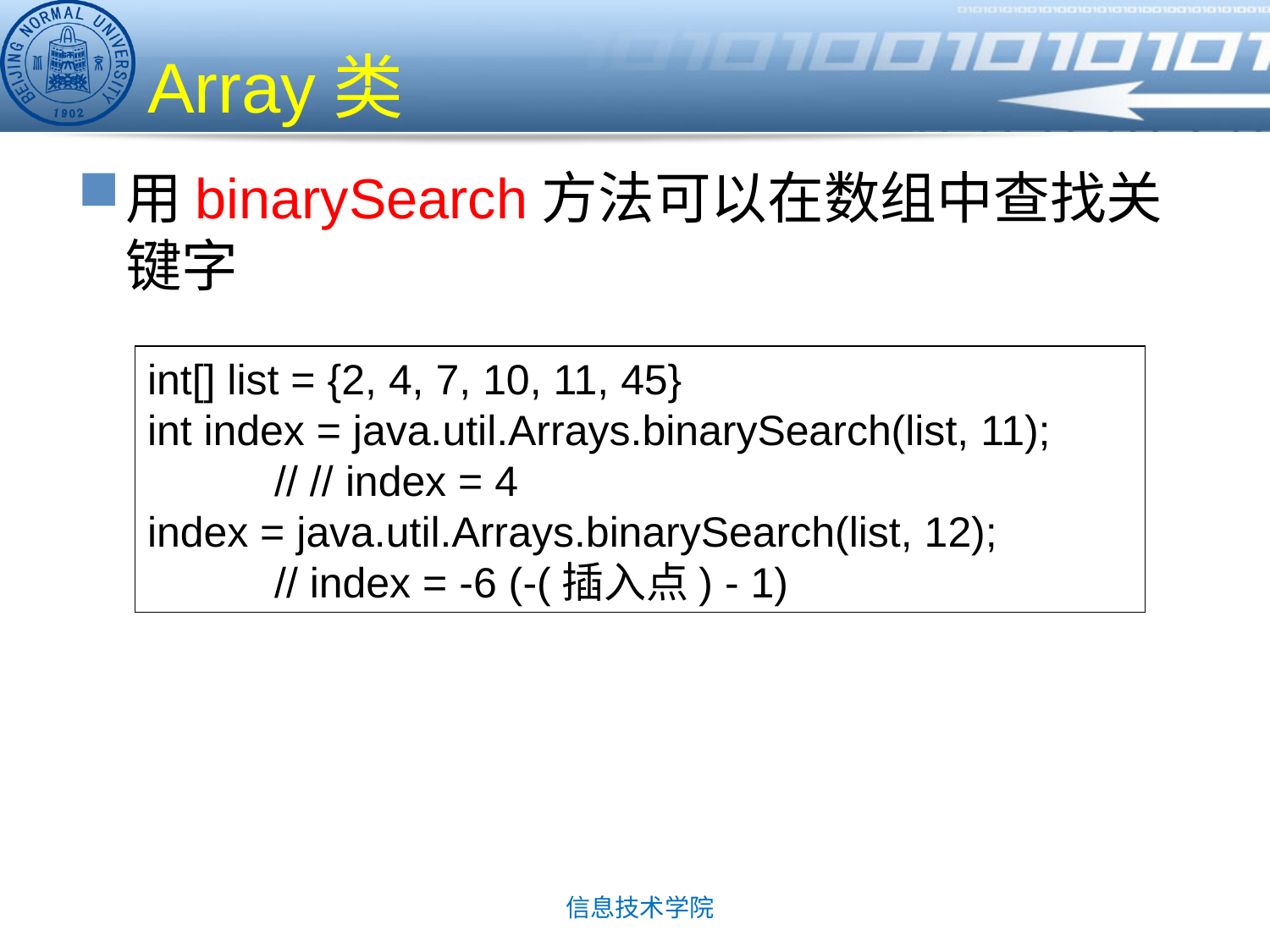

# Array类
用binarySearch方法可以在数组中查找关键字
int[] list = {2, 4, 7, 10, 11, 45}
int index = java.util.Arrays.binarySearch(list, 11);
	// // index = 4
index = java.util.Arrays.binarySearch(list, 12);
	// index = -6 (-(插入点) - 1)
24